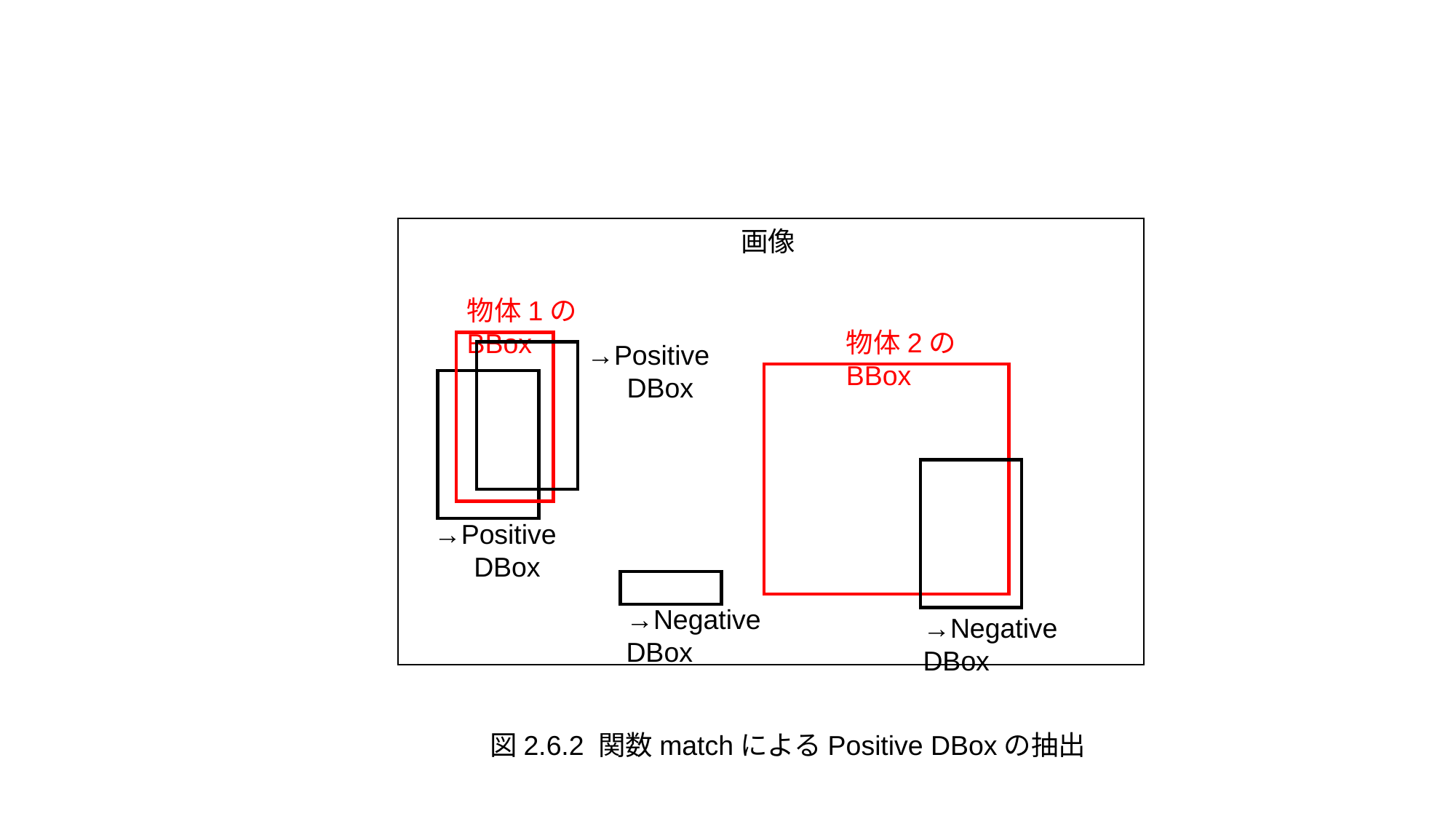

画像
物体1のBBox
物体2のBBox
→Positive
　 DBox

→Positive
　 DBox

→Negative DBox
→Negative DBox
図2.6.2 関数matchによるPositive DBoxの抽出